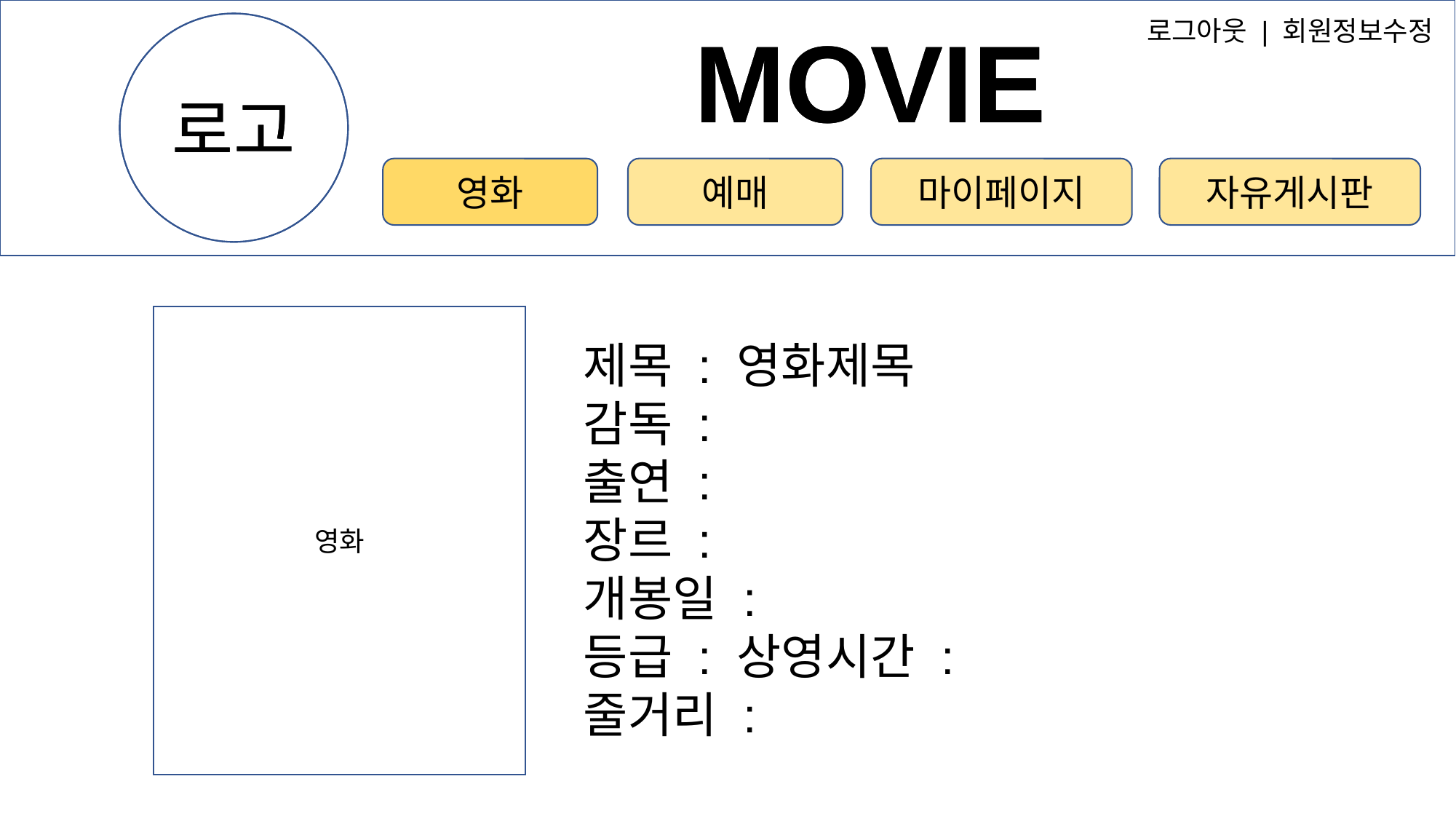

MOVIE
로고
MOVIE
로그아웃 | 회원정보수정
로고
자유게시판
영화
예매
마이페이지
영화
제목 : 영화제목
감독 :
출연 :
장르 :
개봉일 :
등급 : 상영시간 :
줄거리 :